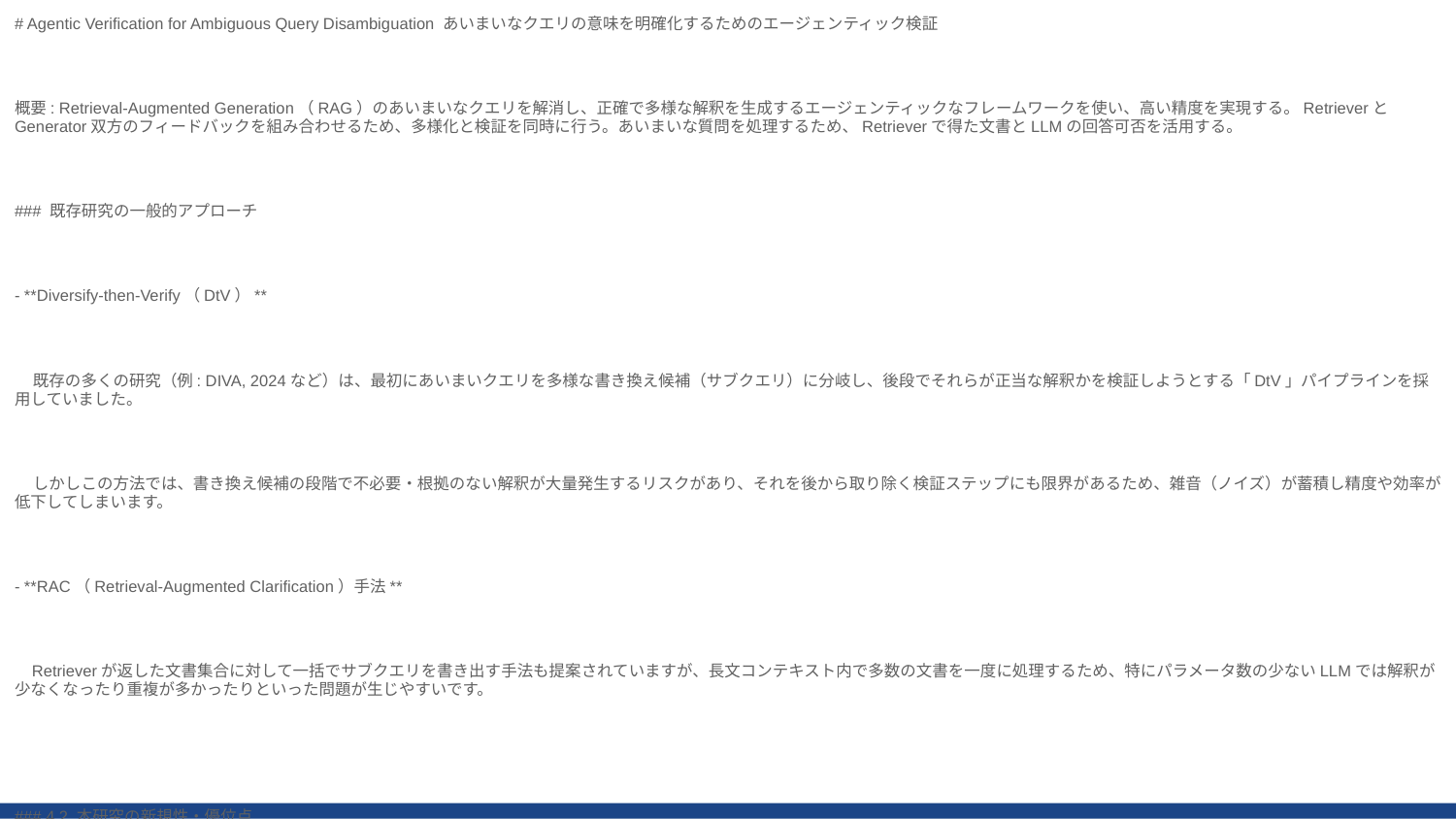

# Agentic Verification for Ambiguous Query Disambiguation あいまいなクエリの意味を明確化するためのエージェンティック検証

概要: Retrieval-Augmented Generation（RAG）のあいまいなクエリを解消し、正確で多様な解釈を生成するエージェンティックなフレームワークを使い、高い精度を実現する。RetrieverとGenerator双方のフィードバックを組み合わせるため、多様化と検証を同時に行う。あいまいな質問を処理するため、Retrieverで得た文書とLLMの回答可否を活用する。

### 既存研究の一般的アプローチ

- **Diversify-then-Verify（DtV）**

    既存の多くの研究（例: DIVA, 2024など）は、最初にあいまいクエリを多様な書き換え候補（サブクエリ）に分岐し、後段でそれらが正当な解釈かを検証しようとする「DtV」パイプラインを採用していました。

    しかしこの方法では、書き換え候補の段階で不必要・根拠のない解釈が大量発生するリスクがあり、それを後から取り除く検証ステップにも限界があるため、雑音（ノイズ）が蓄積し精度や効率が低下してしまいます。

- **RAC（Retrieval-Augmented Clarification）手法**

    Retrieverが返した文書集合に対して一括でサブクエリを書き出す手法も提案されていますが、長文コンテキスト内で多数の文書を一度に処理するため、特にパラメータ数の少ないLLMでは解釈が少なくなったり重複が多かったりといった問題が生じやすいです。

### 4.2 本研究の新規性・優位点

- **VERDICT（Verified-Diversification with Consolidation）**著者らは、RetrieverとLLM Generatorからの二重フィードバックを早期に組み合わせるフレームワークを提案し、あいまいクエリを「解釈→回答→根拠文書」を同時に確定させる仕組みを構築しました。
- **不要な解釈を初期段階でカット**既存のDtVが「多くのサブクエリを生成→後から再検索して検証」するのに対し、VERDICTは「まずRetrieverで広く文書を取得→各文書に対して答えられるサブクエリのみ生成」とするため、根拠のない解釈が自然に排除されやすいです。
- **クラスタリングによる統合**得られた解釈と回答を埋め込み空間でクラスタリングし、重複・矛盾を排除。さらに代表的なサブクエリを選ぶことで、無駄なく且つ多様性を確保できる点も先行研究にない強みです。
- **効率面でも有利**従来は解釈の数だけRetrieverを呼び出し、かつ長文コンテキストをLLMに入れて検証を行うため大規模モデルが必要でした。本手法では最初にRetrieverを1回呼び出すだけで済み、LLMも文書1つずつ処理する形式なので短い入力で済みます。結果、推論時の計算量削減と誤答リスクの低減を同時に達成しています。

---

## 5. 技術や手法

本論文の主眼は**Retrieval-Augmented Generation (RAG)**の枠組みにおけるあいまいクエリの処理方法であり、以下のステップを主に提案しています。

### 5.1 Verified Diversification

1. **単一回のRetriever呼び出し**
    - あいまいクエリ q を適宜緩和した q′ を検索クエリとし、網羅的に文書集合 Uq​ を取得する。

        qq

        q′q'

        UqU_q

    - 「高リコール」志向で上位 k 件を大きめに取得（例: k=20）し、解釈が漏れないようにする。

        kk

        k=20k=20

2. **文書単位でのサブクエリ生成**
    - 取得文書 pi​ ごとにLLMへ与え、文書から「回答可能なサブクエリ q^​i​」と「対応する回答 y^​i​」を同時に生成させる。

        pip_i

        q^iq̂_i

        y^iŷ_i

    - もし文書が不十分で回答にならない場合は「null（解釈なし）」と返させることで、不要なクエリを自然に排除。
    - これを**Execution Feedback（生成器による検証）**と呼び、文書ごとの回答可否を強制的に判断する仕組みを組み込んでいる。

### 5.2 Consolidation（クラスタリングによる統合）

1. **埋め込みベクトルへの投影**
    - 得られた多数の (q^​i​,y^​i​) ペアを、それぞれ文字列連結したうえで埋め込みモデル f(⋅) により高次元ベクトルに変換する。

        (q^i,y^i)(q̂_i, ŷ_i)

        f(⋅)f(\cdot)

2. **クラスタリング**
    - HDBSCANなどを使い、互いに類似度の高いサブクエリをひとまとまりにグループ化。
    - 同じ趣旨の解釈が複数文書から重複して生成されていても、1つのクラスタにまとまりやすい。
3. **メドイド選択**
    - 各クラスタから代表的なサブクエリ（メドイド）を選ぶことで、重複を排除しつつ多様な解釈を漏れなくリスト化できる。

### 5.3 数式例

- (5) Q^​,P^,Y^←VD(q,Uq​)あいまいクエリ q と、その取得文書集合 Uq​ を入力とし、Verified Diversification（VD）手順によって、サブクエリ集合 Q^​、対応文書集合 P^、回答集合 Y^ を同時に決定する。

    Q^,P^,Y^←VD(q,Uq)Q̂, P̂, Ŷ \leftarrow VD(q, U_q)

    qq

    UqU_q

    Q^Q̂

    P^P̂

    Y^Ŷ

- (8) (q^​i​,y^​i​)←LLM(q,pi​;IE​)文書 pi​ から実際にどのようなサブクエリと回答が得られるかを生成するステップ。

    (q^i,y^i)←LLM(q,pi;IE)(q̂_i, ŷ_i)\leftarrow \mathrm{LLM}(q, p_i; I_E)

    pip_i

- (19) G-Precision=∣Q^​∣1​∑q^​∈Q^​​V(q^​,p^​)生成された解釈 q^​ が、本当に文書 p^​ によって裏付けできるか（基づく根拠があるか）を測るための指標。

    G-Precision=1∣Q^∣∑q^∈Q^V(q^,p^)\mathrm{G\text{-}Precision}=\frac{1}{|Q̂|}\sum_{q̂\in Q̂} V(q̂, p̂)

    q^q̂

    p^p̂

---

## 6. 使用用途

1. **コールセンターやチャットボット**
    - ユーザーの質問意図が曖昧な場合に「こちらの情報が欲しいですか？」と複数の候補を提示し、かつ各候補に回答を示すことで、利用者が最も近い意図を選びやすくなる。
    - 文書が大量にある企業内FAQシステムで、曖昧な問い合わせを最小限の手順で適切に導くインタラクションをサポートできる。
2. **大規模企業内検索**
    - ドメイン特化や頻繁に更新される社内文書にはLLMの事前学習だけでは十分でないが、RAGを用いることで外部知識を動的に取り込む。
    - クエリが短いキーワードだけの場合、何が知りたいのか分からずノイズが生じるが、本手法を通じて「曖昧さ」を複数解釈して根拠付きで回答可能になる。
3. **対話型AI開発**
    - 開発者がエージェントに複数ツールを組み合わせる際、ユーザーが投げるあいまいなリクエストを自動分岐・精査し、正しくツールを呼び出すフレームワークとして活用できる。